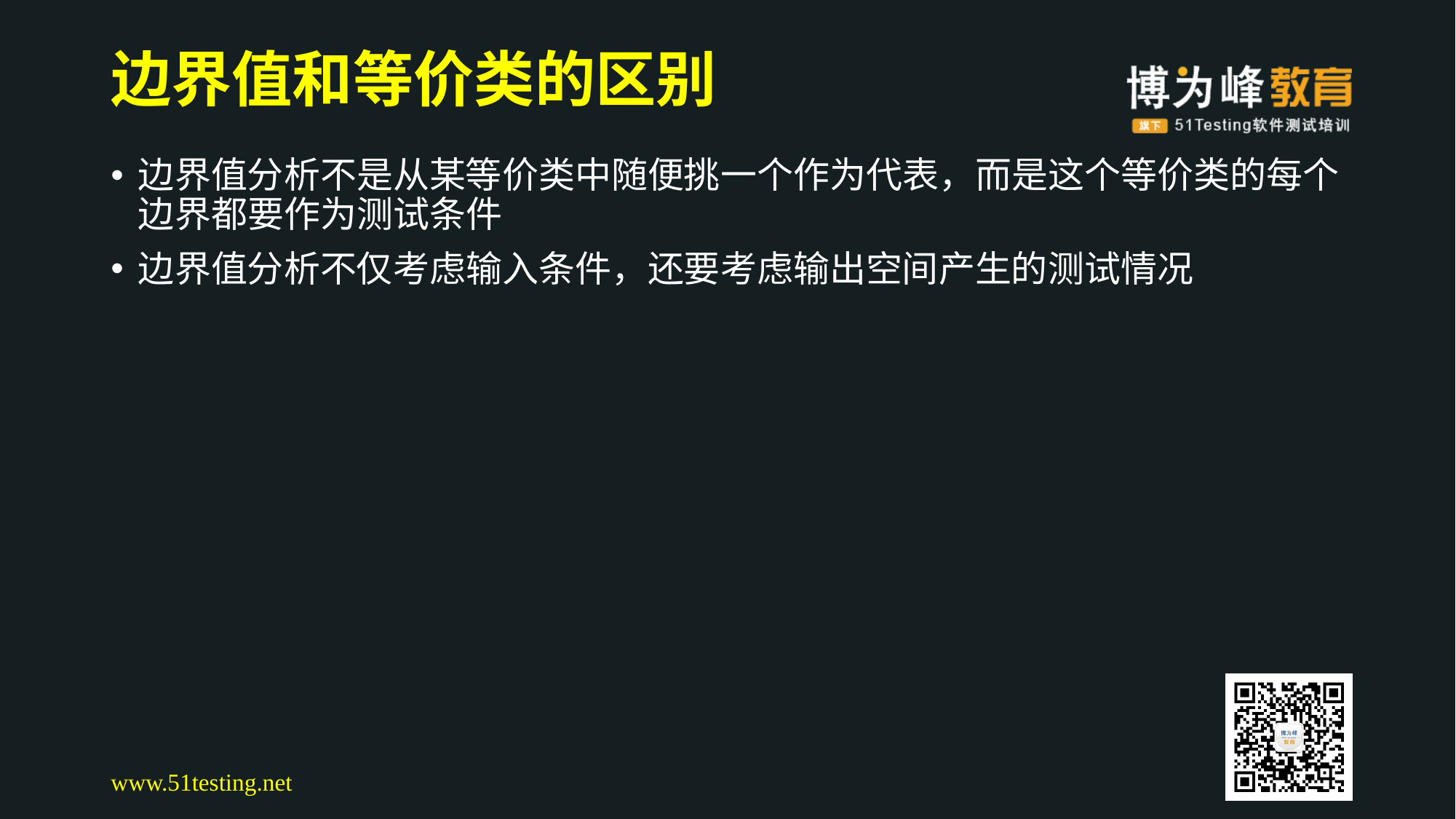

# 边界值和等价类的区别
边界值分析不是从某等价类中随便挑一个作为代表，而是这个等价类的每个边界都要作为测试条件
边界值分析不仅考虑输入条件，还要考虑输出空间产生的测试情况

www.51testing.net